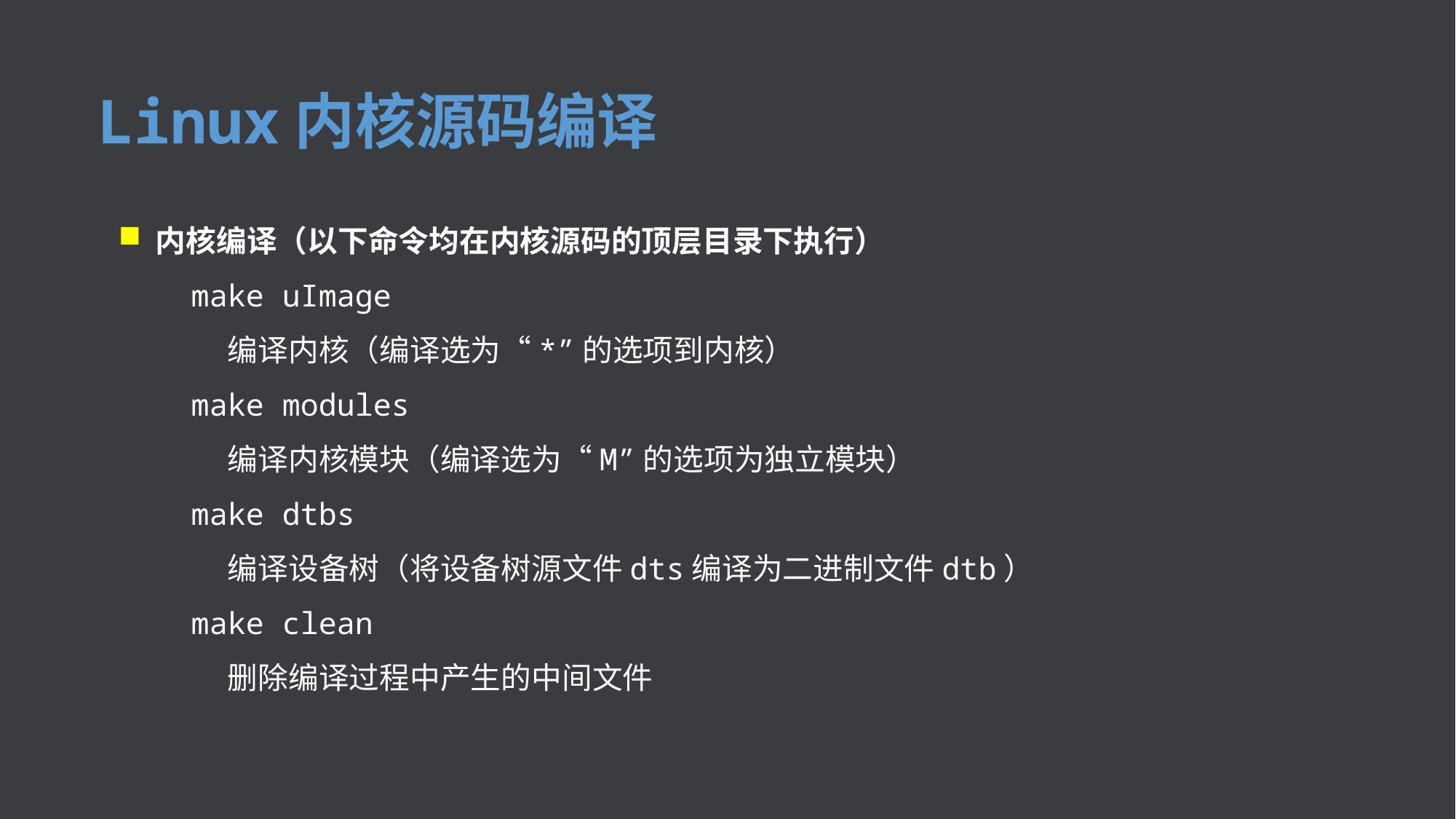

Linux内核源码编译

 内核编译（以下命令均在内核源码的顶层目录下执行）
    make uImage
	编译内核（编译选为“*”的选项到内核）
    make modules
	编译内核模块（编译选为“M”的选项为独立模块）
    make dtbs
	编译设备树（将设备树源文件dts编译为二进制文件dtb）
    make clean
	删除编译过程中产生的中间文件